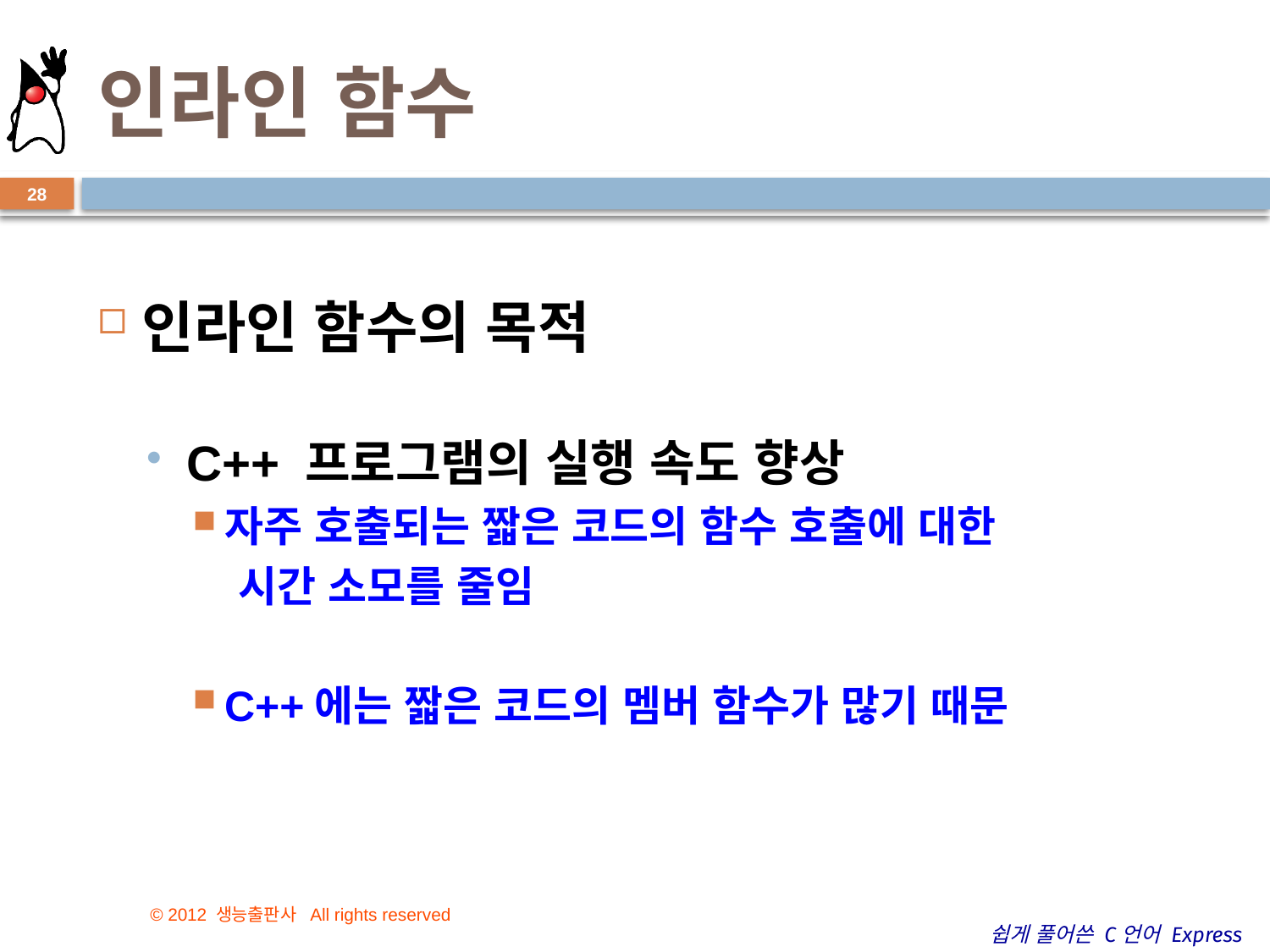

# 인라인 함수
28

인라인 함수의 목적

C++ 프로그램의 실행 속도 향상
자주 호출되는 짧은 코드의 함수 호출에 대한
   시간 소모를 줄임

C++에는 짧은 코드의 멤버 함수가 많기 때문